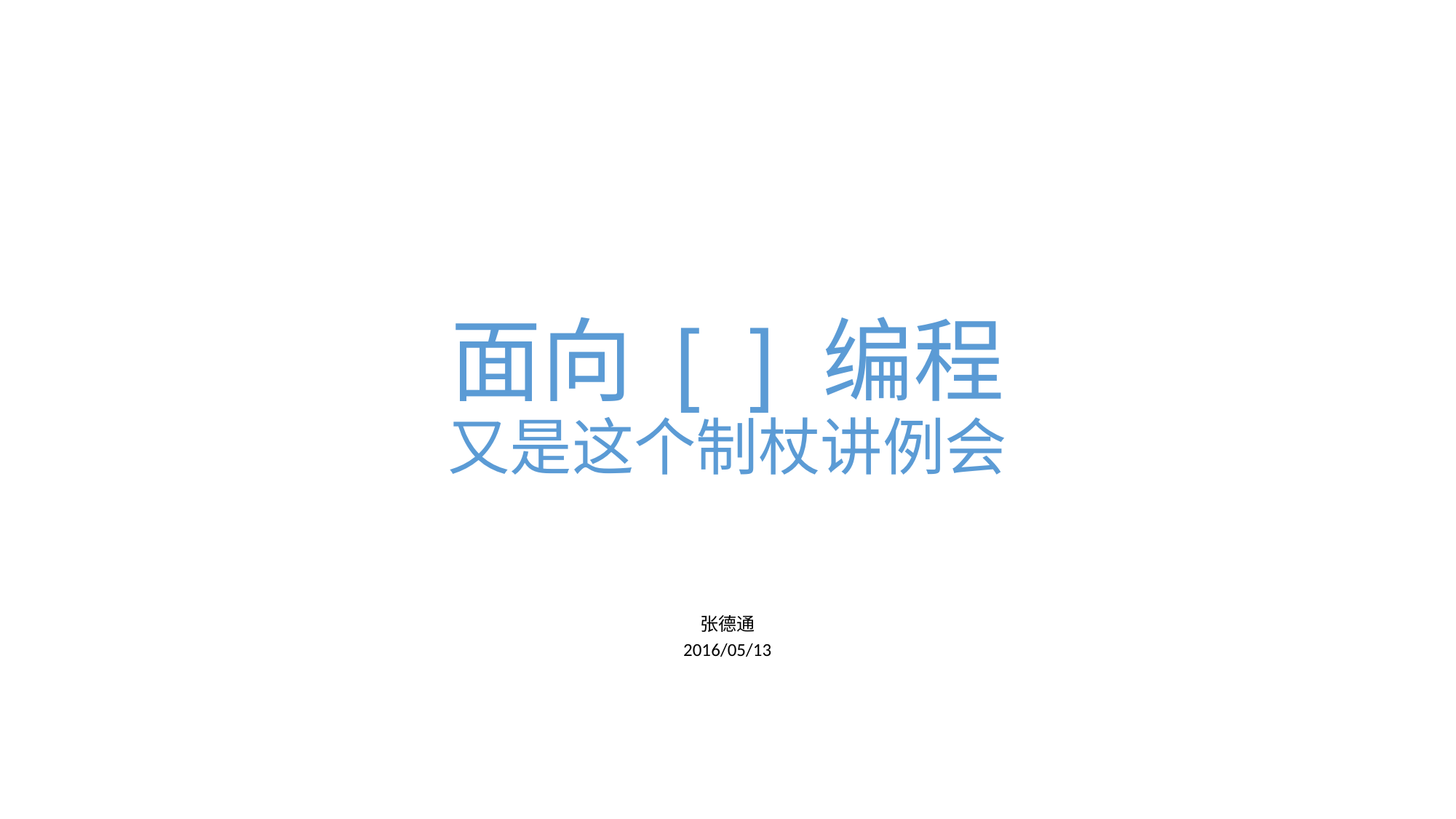

# 面向 [  ] 编程
又是这个制杖讲例会
张德通
2016/05/13